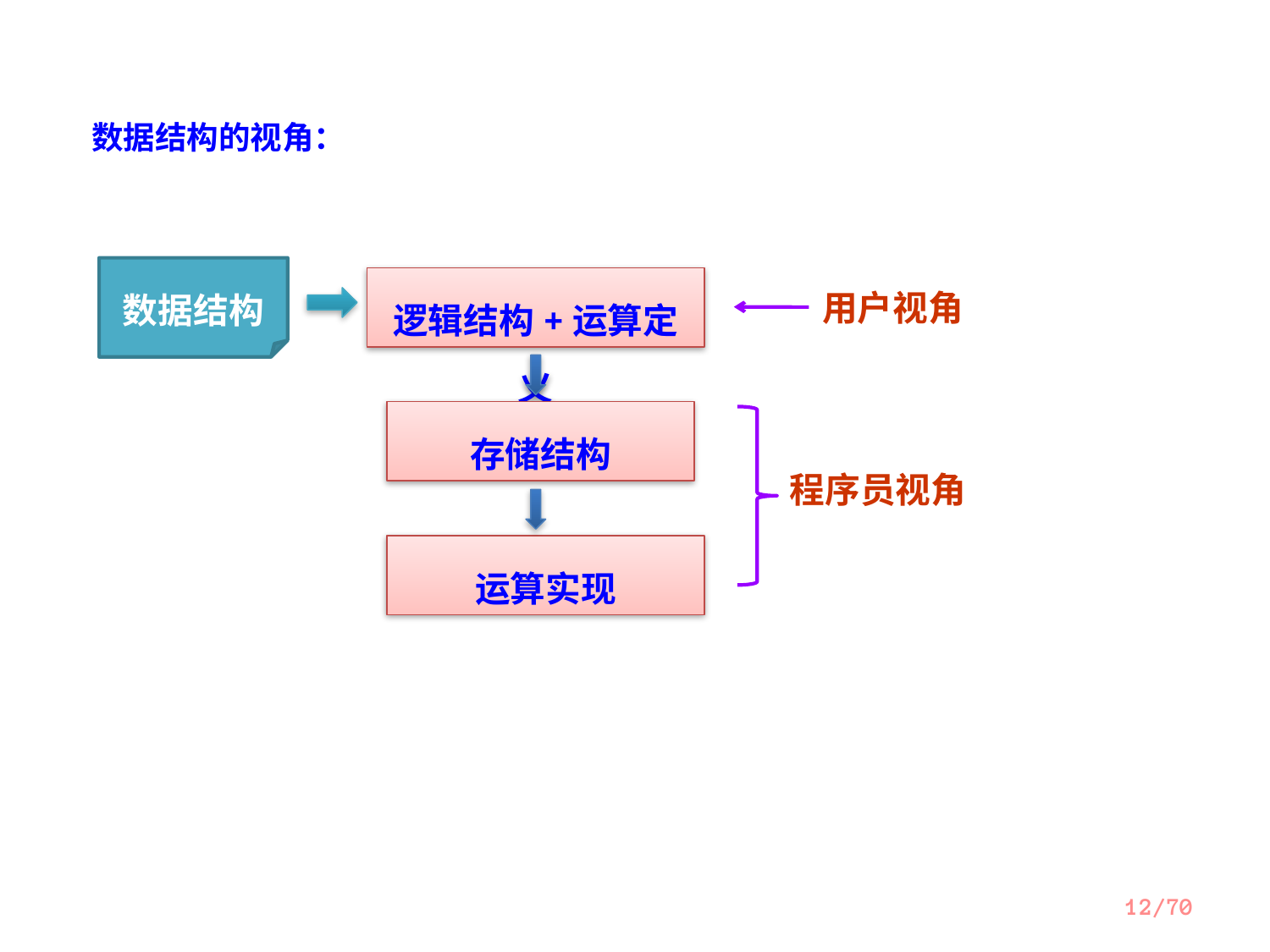

数据结构的视角：
数据结构
逻辑结构+运算定义

用户视角

存储结构

程序员视角

运算实现
12/70